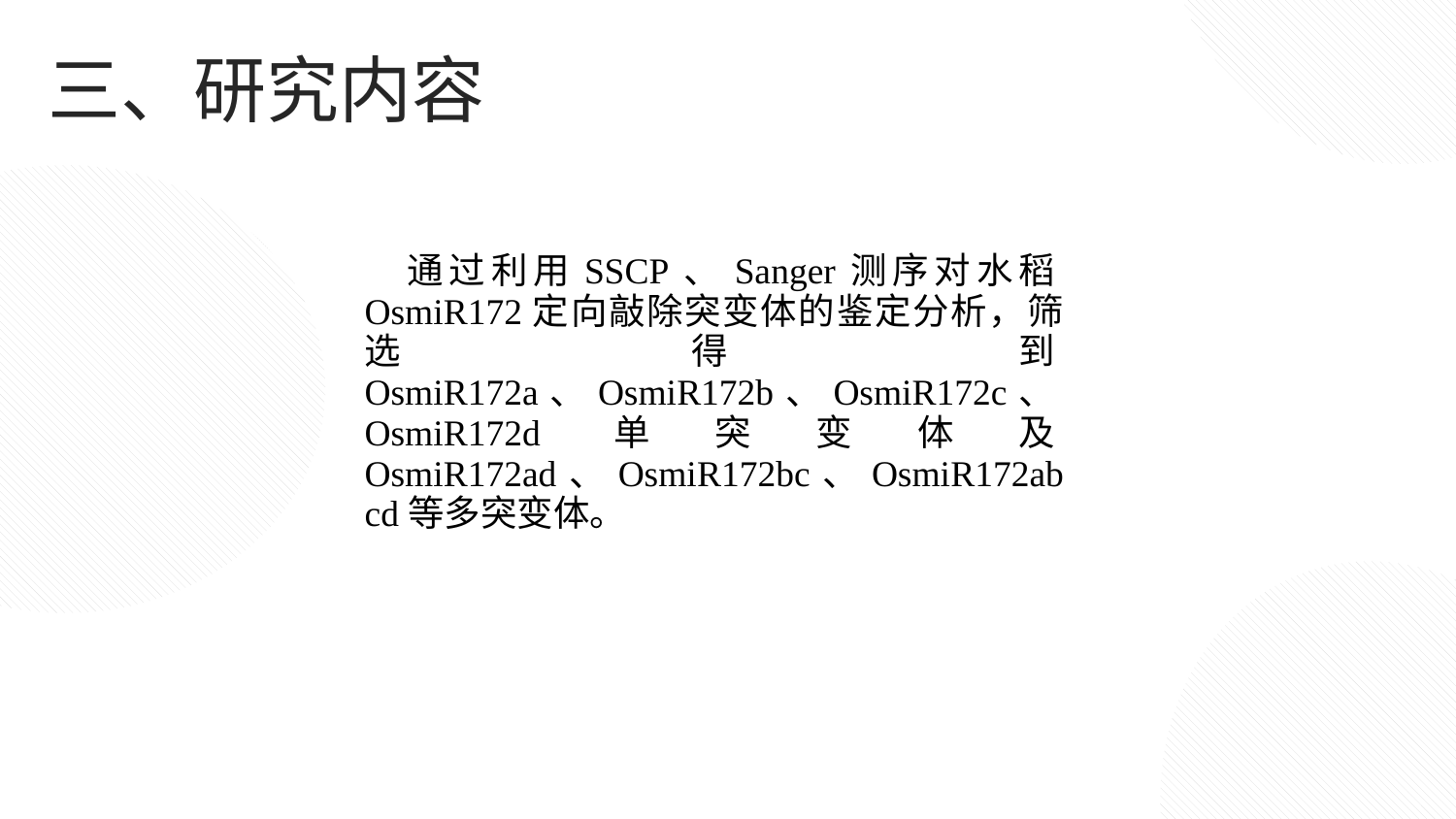

三、研究内容

通过利用SSCP、Sanger测序对水稻OsmiR172定向敲除突变体的鉴定分析，筛选得到OsmiR172a、OsmiR172b、OsmiR172c、OsmiR172d单突变体及OsmiR172ad、OsmiR172bc、OsmiR172abcd等多突变体。